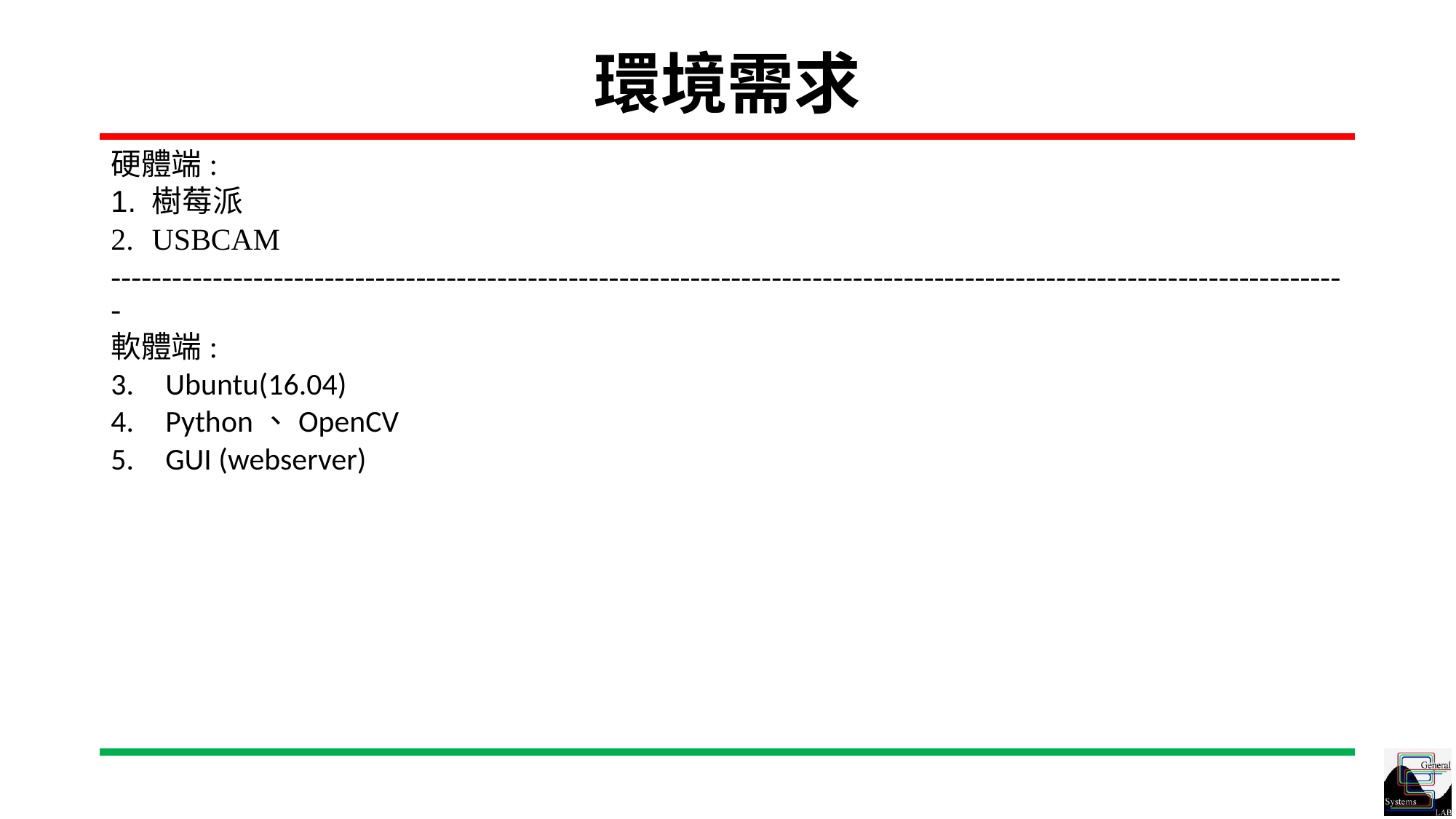

# 環境需求
硬體端:
樹莓派
USBCAM
--------------------------------------------------------------------------------------------------------------------------
軟體端:
Ubuntu(16.04)
Python、OpenCV
GUI (webserver)